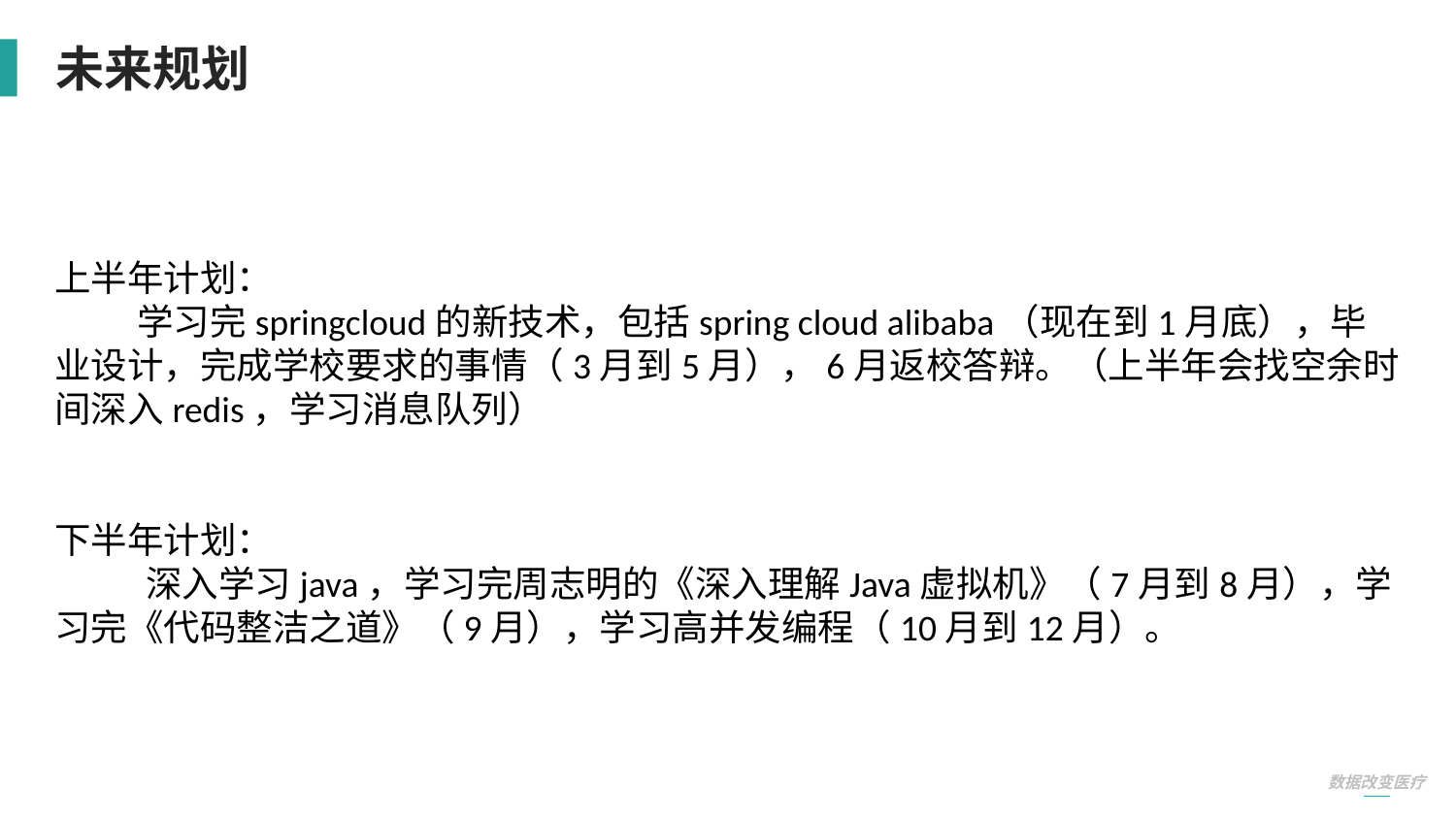

未来规划

上半年计划：
         学习完springcloud的新技术，包括spring cloud alibaba（现在到1月底），毕业设计，完成学校要求的事情（3月到5月），6月返校答辩。（上半年会找空余时间深入redis，学习消息队列）

下半年计划：
          深入学习java，学习完周志明的《深入理解Java虚拟机》（7月到8月），学习完《代码整洁之道》（9月），学习高并发编程（10月到12月）。
数据改变医疗